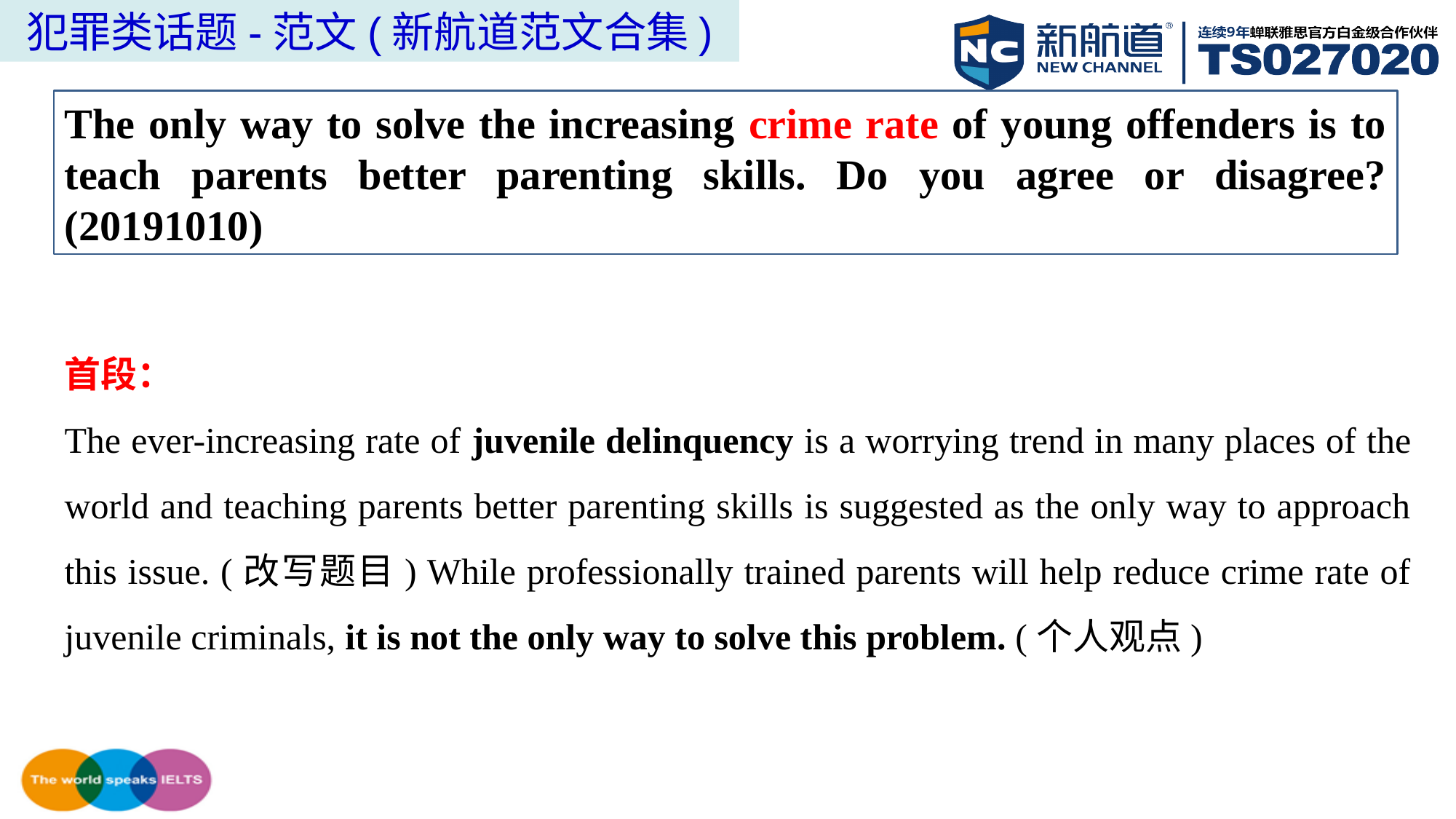

犯罪类话题-范文(新航道范文合集)
The only way to solve the increasing crime rate of young offenders is to teach parents better parenting skills. Do you agree or disagree? (20191010)
首段：
The ever-increasing rate of juvenile delinquency is a worrying trend in many places of the world and teaching parents better parenting skills is suggested as the only way to approach this issue. (改写题目) While professionally trained parents will help reduce crime rate of juvenile criminals, it is not the only way to solve this problem. (个人观点)